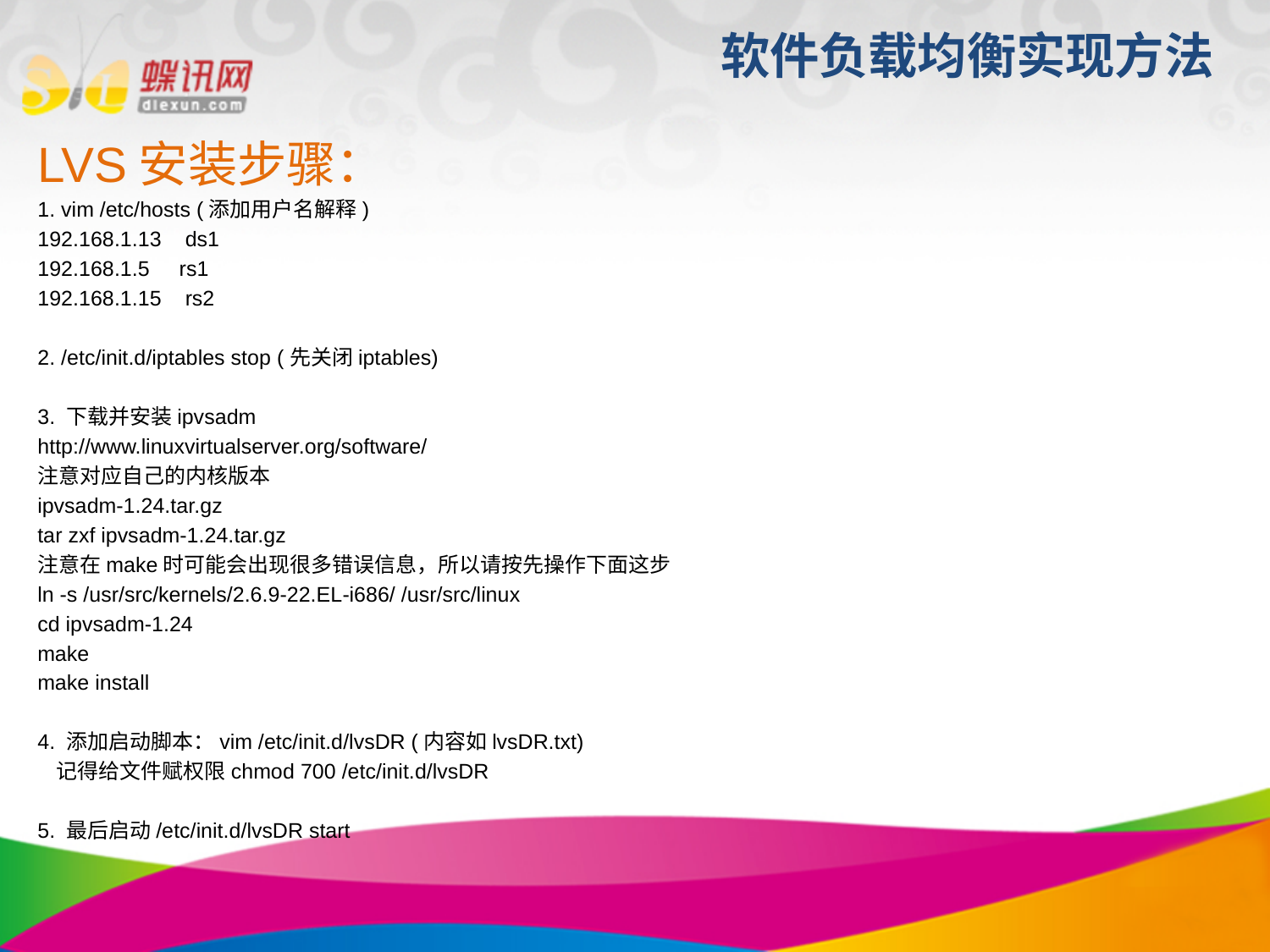

# 软件负载均衡实现方法
LVS安装步骤：
1. vim /etc/hosts (添加用户名解释)
192.168.1.13    ds1
192.168.1.5     rs1
192.168.1.15    rs2

2. /etc/init.d/iptables stop (先关闭iptables)

3. 下载并安装ipvsadm
http://www.linuxvirtualserver.org/software/
注意对应自己的内核版本
ipvsadm-1.24.tar.gz
tar zxf ipvsadm-1.24.tar.gz
注意在make时可能会出现很多错误信息，所以请按先操作下面这步
ln -s /usr/src/kernels/2.6.9-22.EL-i686/ /usr/src/linux
cd ipvsadm-1.24
make
make install

4. 添加启动脚本：vim /etc/init.d/lvsDR (内容如lvsDR.txt)
   记得给文件赋权限chmod 700 /etc/init.d/lvsDR

5. 最后启动/etc/init.d/lvsDR start